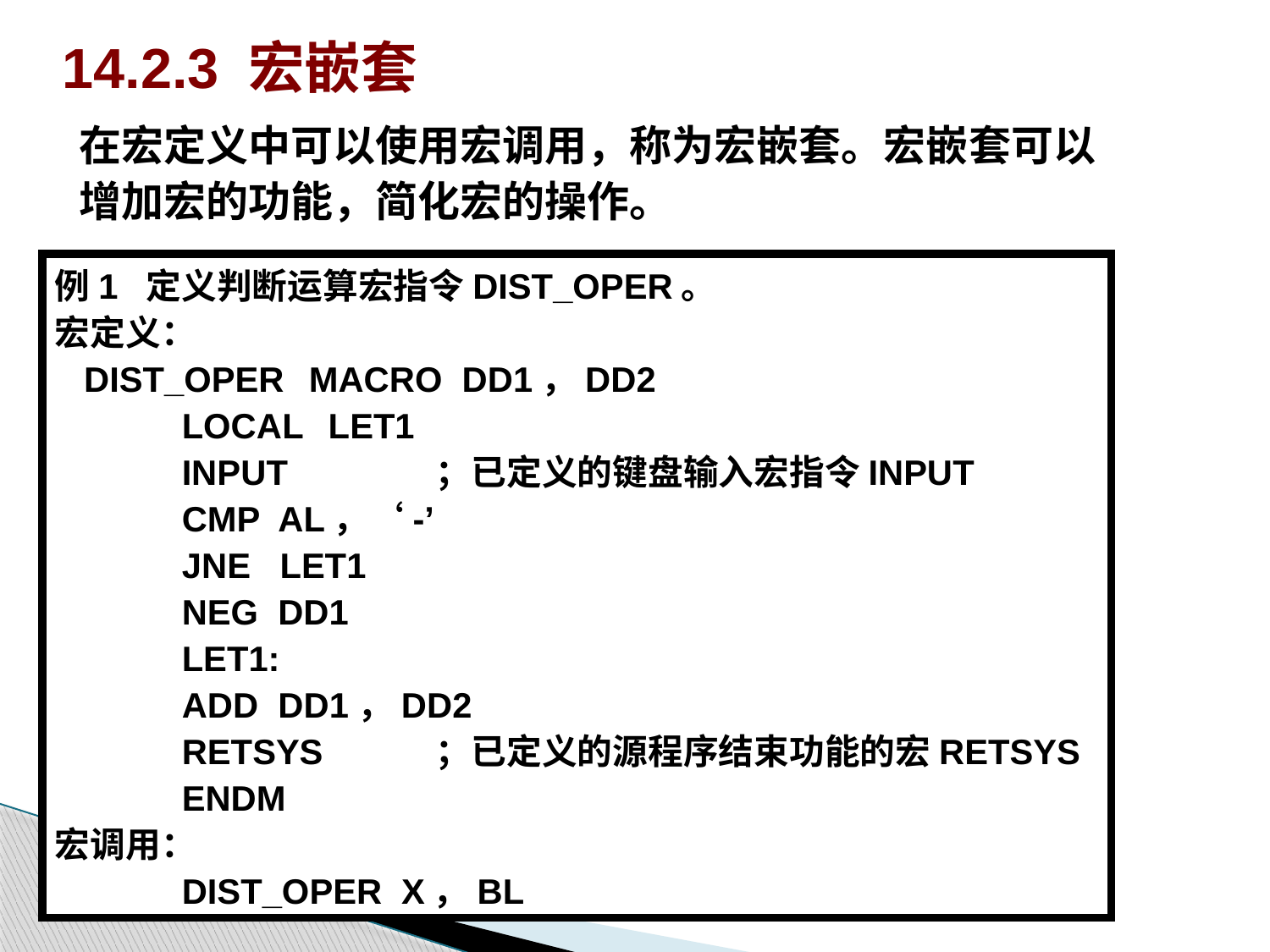

14.2.3 宏嵌套
在宏定义中可以使用宏调用，称为宏嵌套。宏嵌套可以增加宏的功能，简化宏的操作。
例1  定义判断运算宏指令DIST_OPER。
宏定义：
   DIST_OPER	MACRO  DD1，DD2
	LOCAL	  LET1
	INPUT		；已定义的键盘输入宏指令INPUT
	CMP  AL，‘-’
	JNE   LET1
	NEG  DD1
	LET1:
	ADD  DD1，DD2
	RETSYS	；已定义的源程序结束功能的宏RETSYS
	ENDM
宏调用：
	DIST_OPER  X，BL